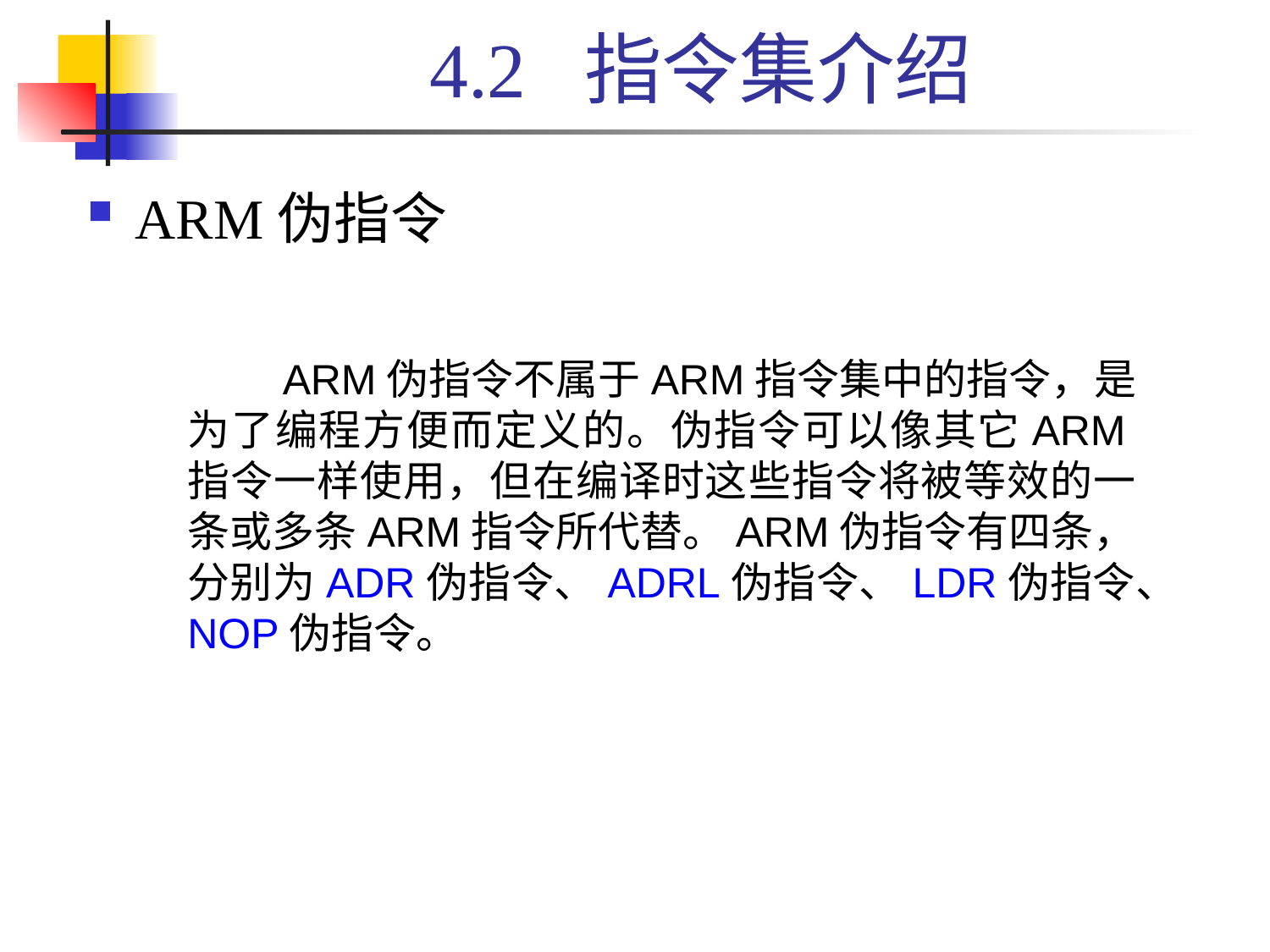

# 4.2  指令集介绍
ARM伪指令
        ARM伪指令不属于ARM指令集中的指令，是为了编程方便而定义的。伪指令可以像其它ARM指令一样使用，但在编译时这些指令将被等效的一条或多条ARM指令所代替。ARM伪指令有四条，分别为ADR伪指令、ADRL伪指令、LDR伪指令、NOP伪指令。